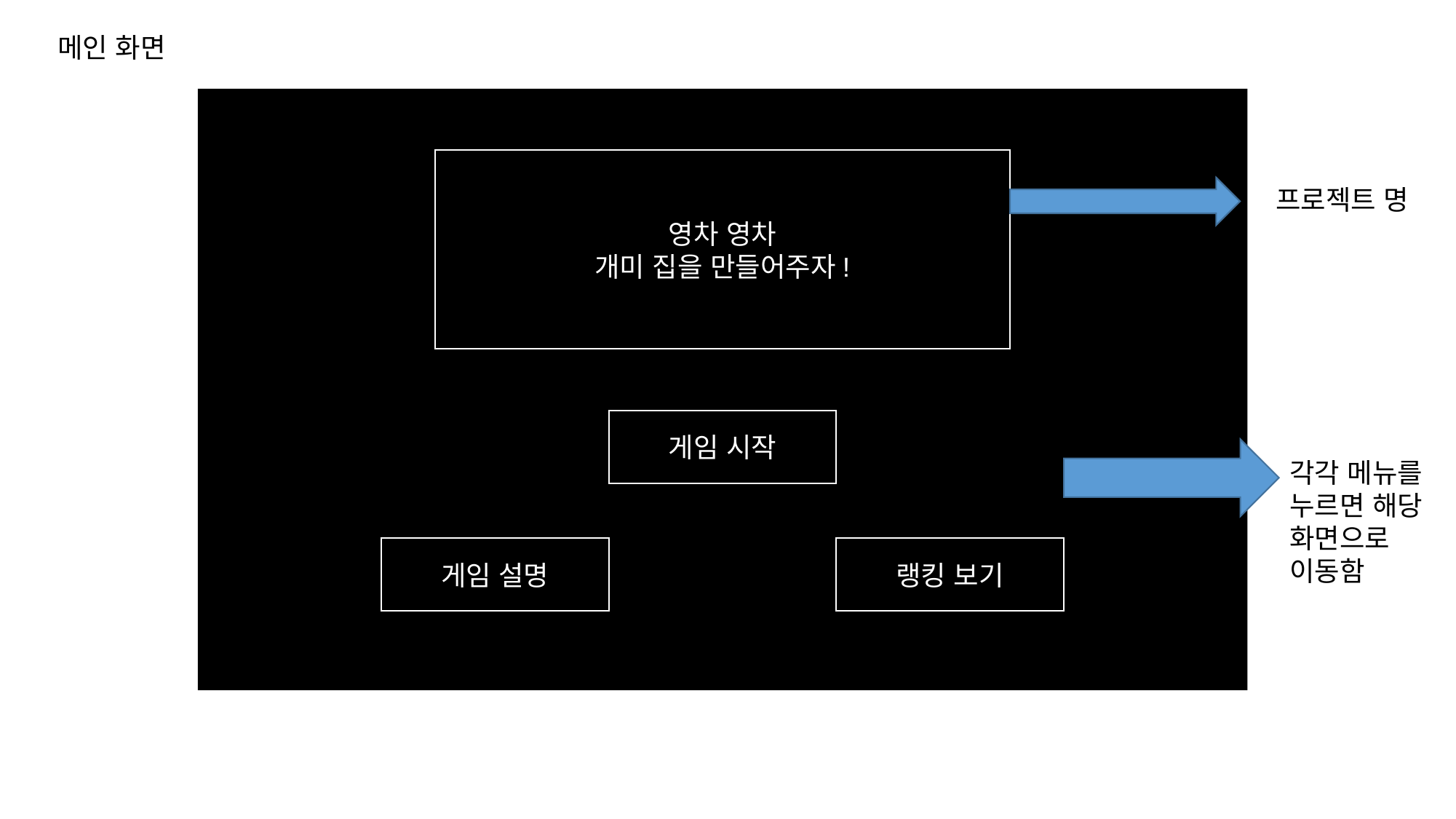

메인 화면

영차 영차
개미 집을 만들어주자!

프로젝트 명
게임 시작

각각 메뉴를 누르면 해당 화면으로 이동함
랭킹 보기
게임 설명